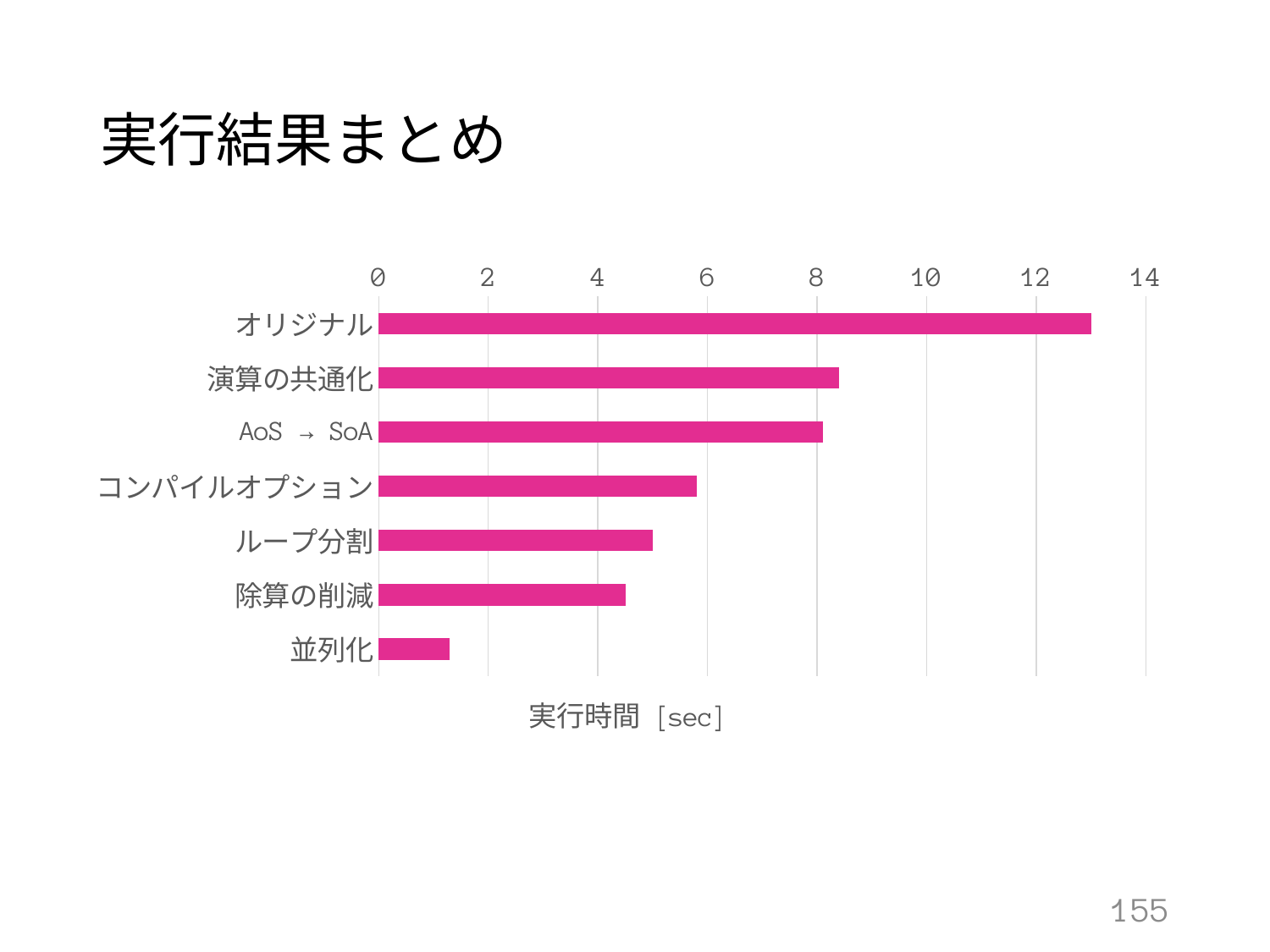

# 実行結果まとめ

### Chart

| Category |  |
|---|---|
| オリジナル | 13.0 |
| 演算の共通化 | 8.4 |
| AoS → SoA | 8.1 |
| コンパイルオプション | 5.8 |
| ループ分割 | 5.0 |
| 除算の削減 | 4.5 |
| 並列化 | 1.3 |
155